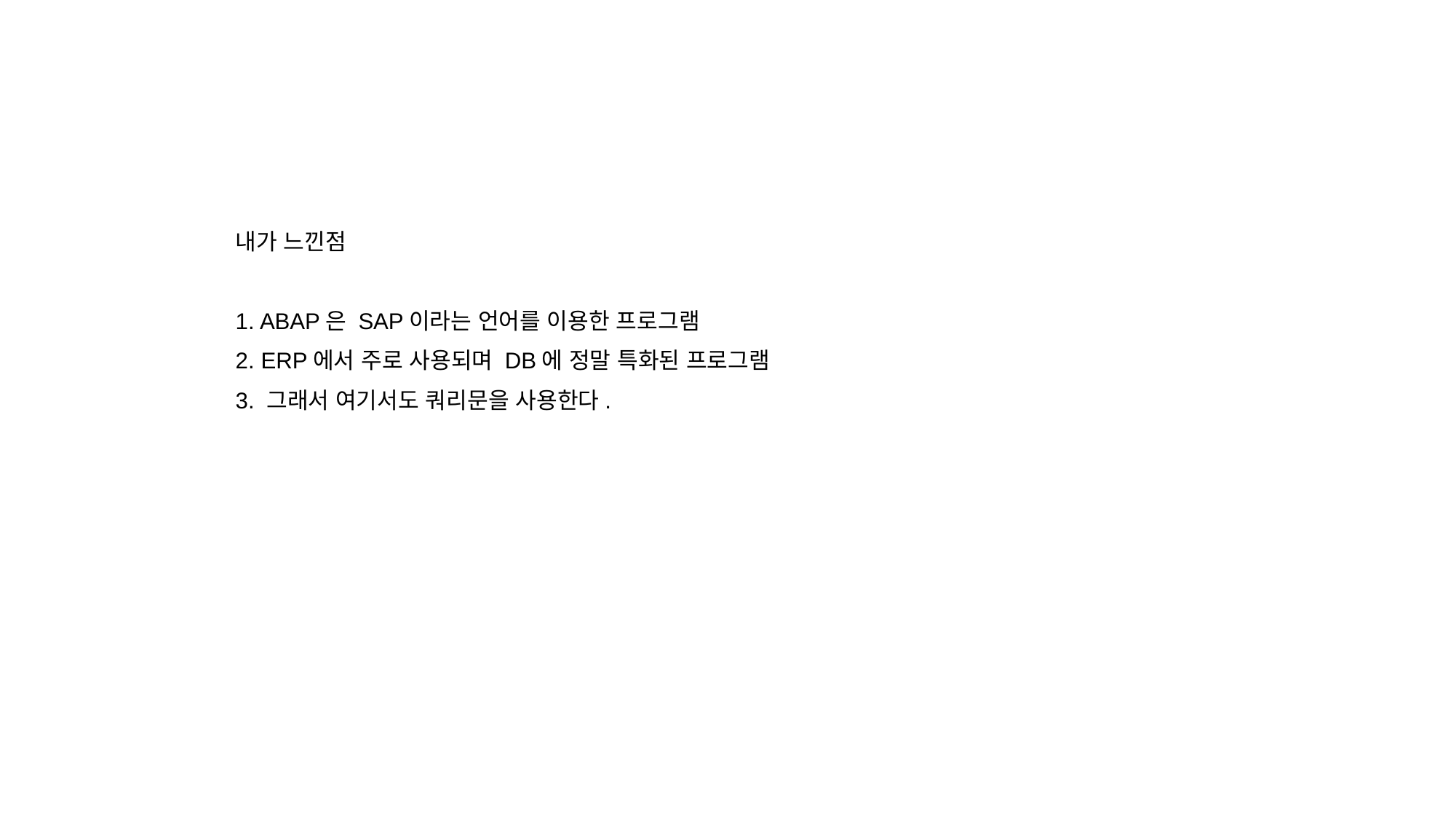

내가 느낀점

1. ABAP은 SAP이라는 언어를 이용한 프로그램
2. ERP에서 주로 사용되며 DB에 정말 특화된 프로그램
3. 그래서 여기서도 쿼리문을 사용한다.